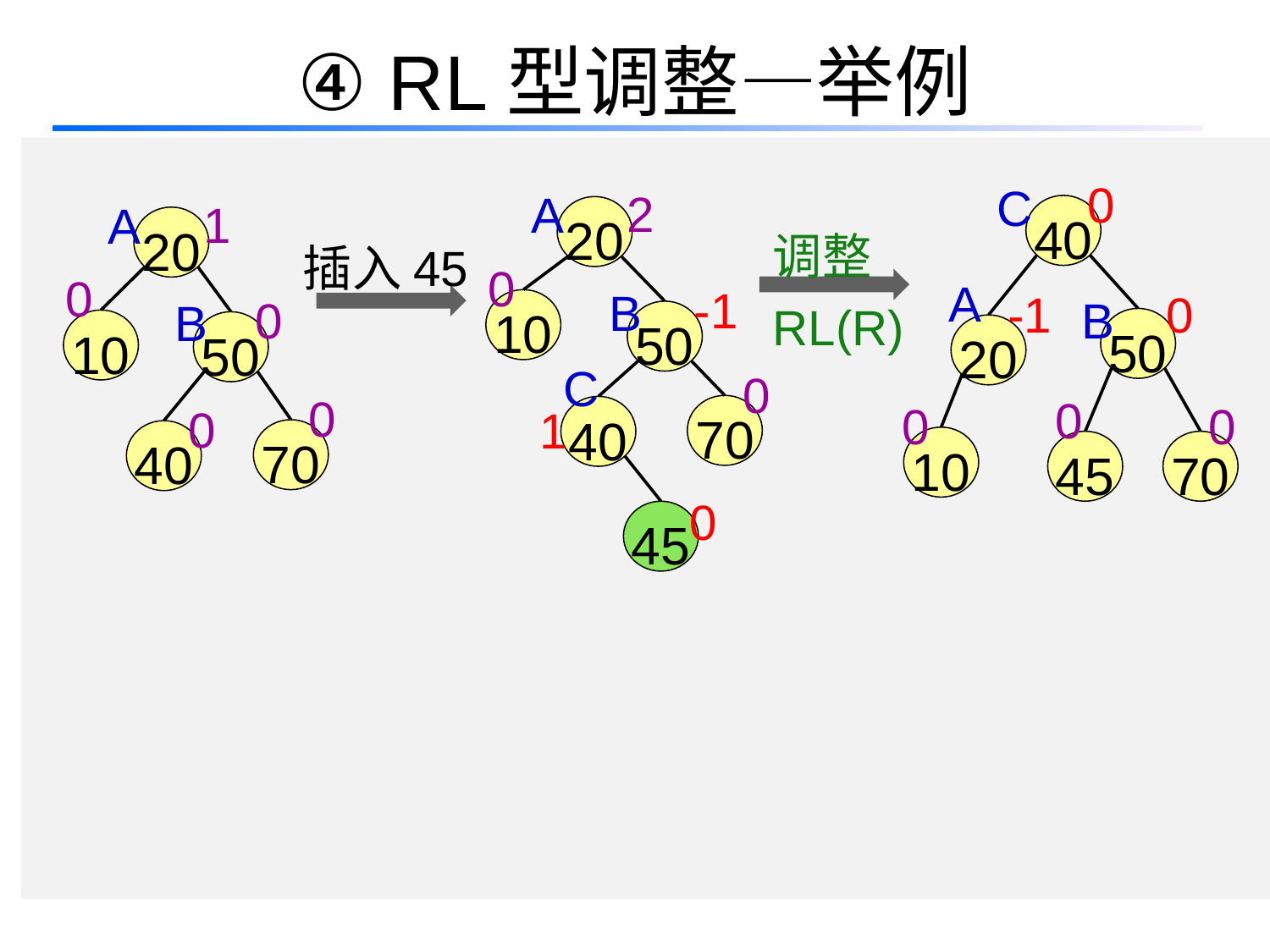

# ④ RL型调整—举例

0
C
2
A
1
A
40
20
20
调整
RL(R)
插入45
0
0
A
-1
B
-1
0
0

B
B

10
50
50
10
50
20
C
0
0
0
0
0
0
1
70
40
70
40
10
45
70
0
45